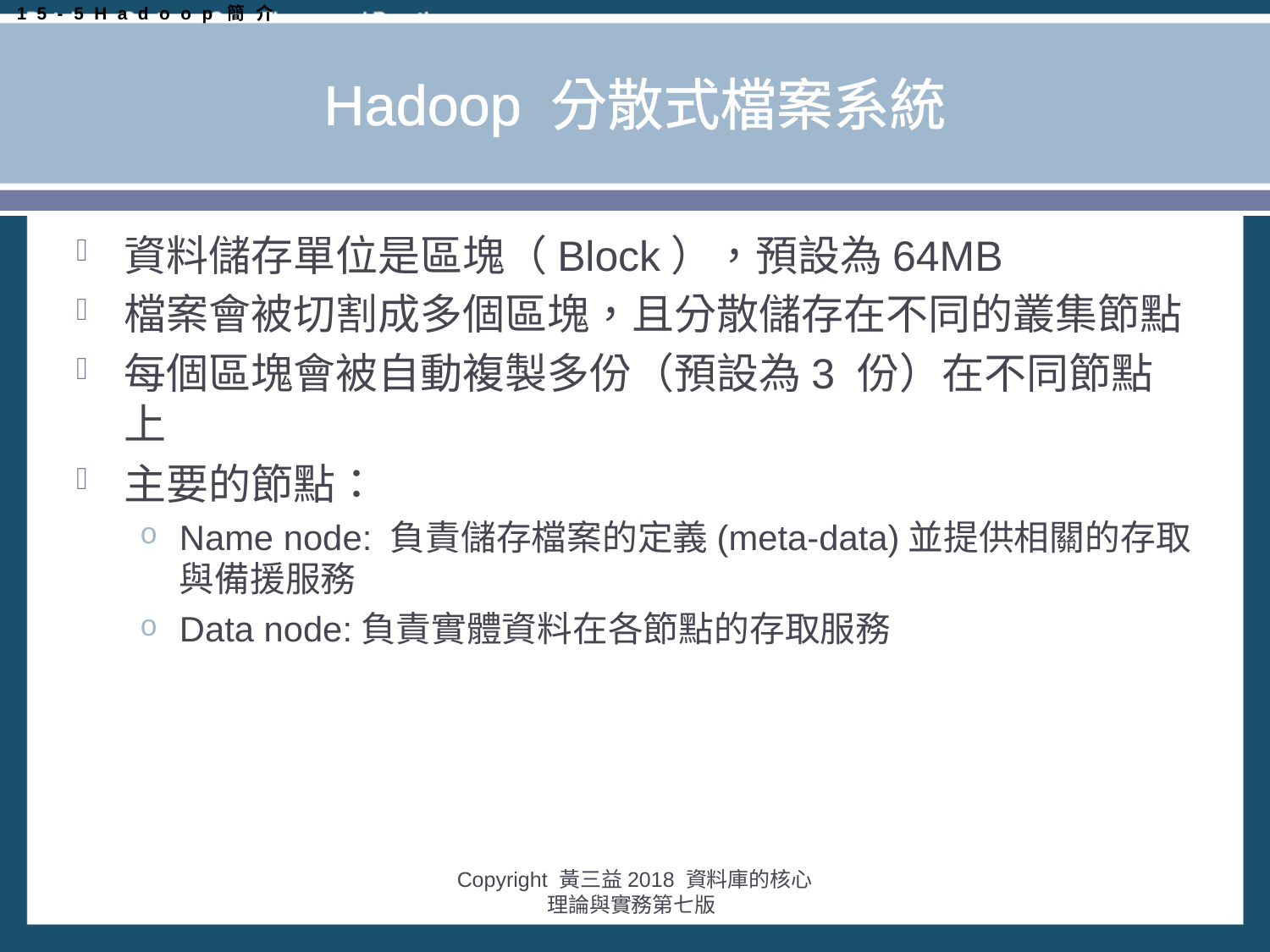

15-5Hadoop簡介
# Hadoop 分散式檔案系統
資料儲存單位是區塊（Block），預設為64MB
檔案會被切割成多個區塊，且分散儲存在不同的叢集節點
每個區塊會被自動複製多份（預設為3 份）在不同節點上
主要的節點：
Name node: 負責儲存檔案的定義(meta-data)並提供相關的存取與備援服務
Data node:負責實體資料在各節點的存取服務
Copyright 黃三益2018 資料庫的核心理論與實務第七版